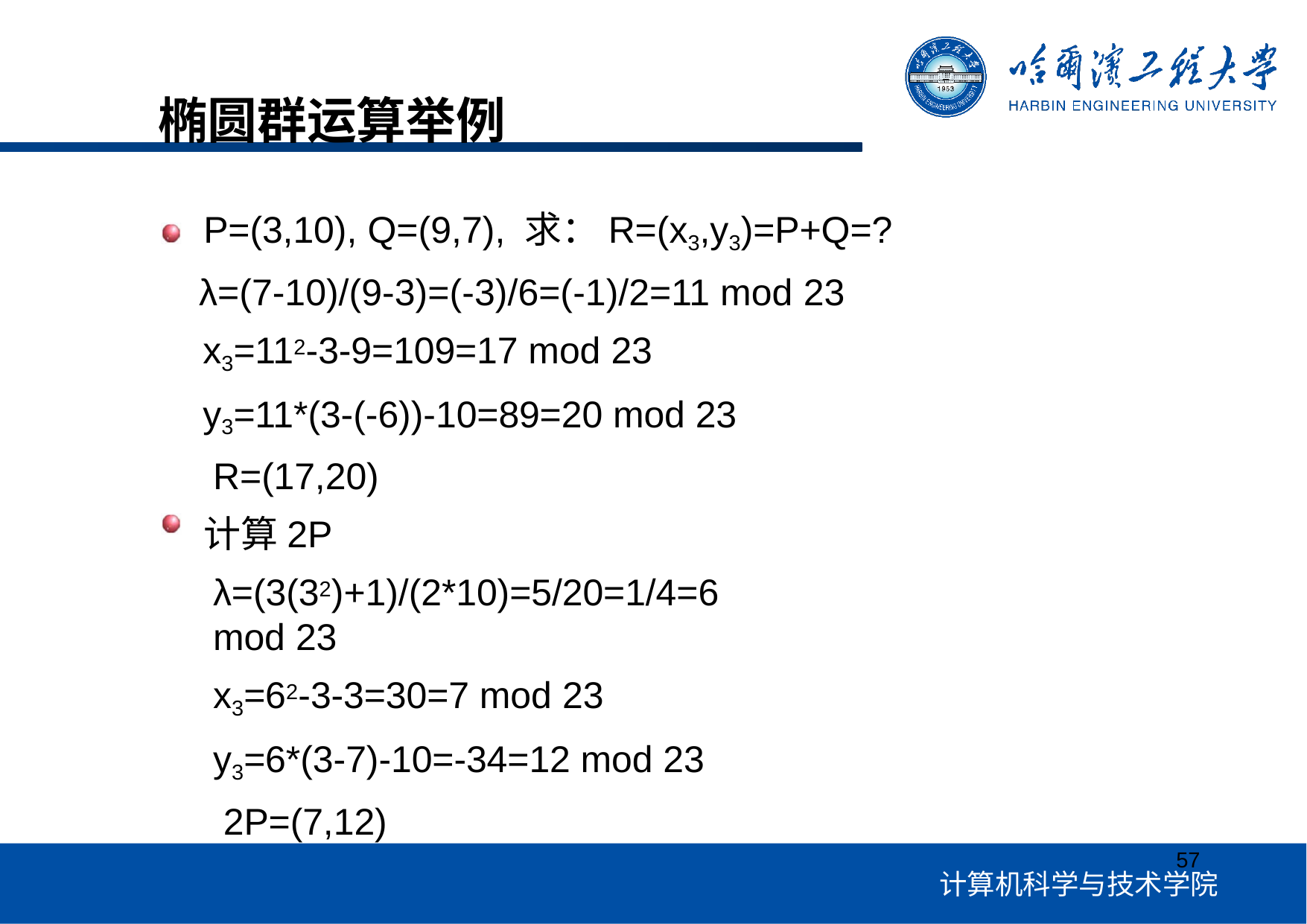

# 椭圆群运算举例
P=(3,10), Q=(9,7), 求：R=(x3,y3)=P+Q=?
λ=(7-10)/(9-3)=(-3)/6=(-1)/2=11 mod 23
x3=112-3-9=109=17 mod 23
y3=11*(3-(-6))-10=89=20 mod 23  R=(17,20)
计算2P
λ=(3(32)+1)/(2*10)=5/20=1/4=6 mod 23
x3=62-3-3=30=7 mod 23
y3=6*(3-7)-10=-34=12 mod 23  2P=(7,12)

57